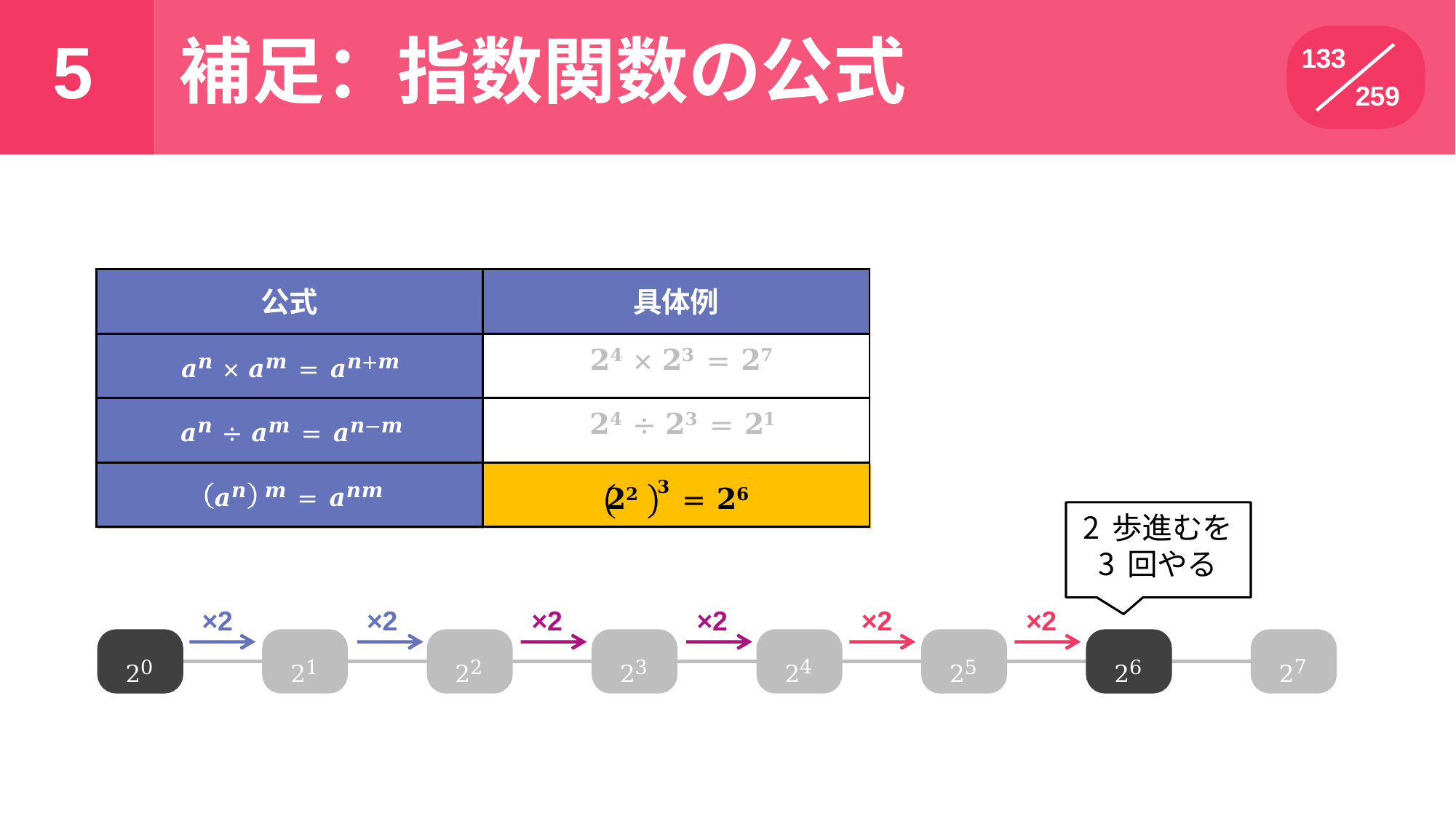

補足：指数関数の公式
# 5
133
259
| 公式 | 具体例 |
| --- | --- |
| 𝒂𝒏 × 𝒂𝒎 = 𝒂𝒏+𝒎 | 𝟐𝟒 × 𝟐𝟑 = 𝟐𝟕 |
| 𝒂𝒏 ÷ 𝒂𝒎 = 𝒂𝒏−𝒎 | 𝟐𝟒 ÷ 𝟐𝟑 = 𝟐𝟏 |
| 𝒂𝒏 𝒎 = 𝒂𝒏𝒎 | 𝟐𝟐 𝟑 = 𝟐𝟔 |

歩進むを
回やる
×2
×2
×2
×2
×2
×2

24
27
20
21
22
23
26
25